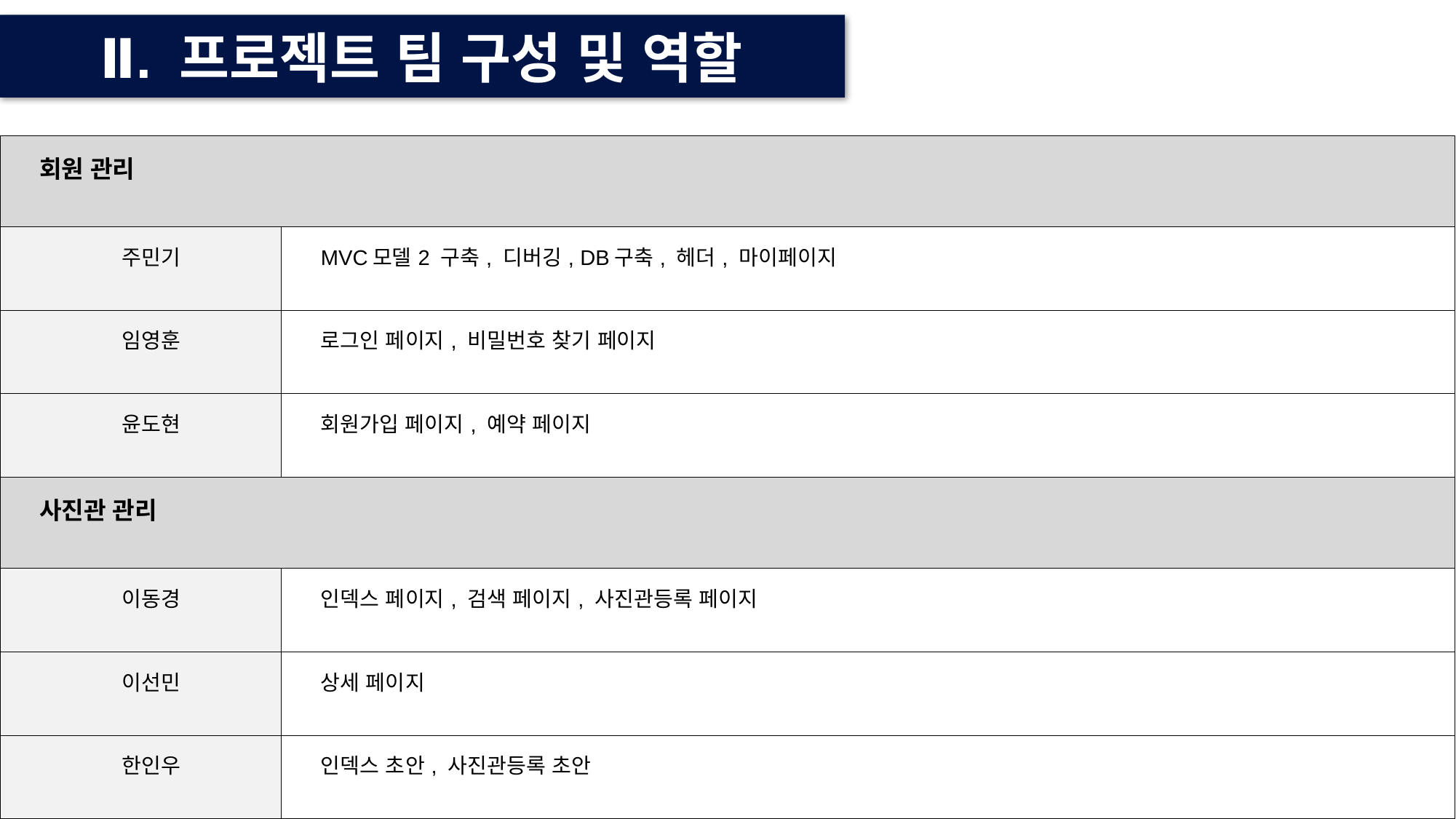

Ⅱ. 프로젝트 팀 구성 및 역할
| 회원 관리 |  |
| --- | --- |
| 주민기 | MVC모델2 구축, 디버깅, DB구축, 헤더, 마이페이지 |
| 임영훈 | 로그인 페이지, 비밀번호 찾기 페이지 |
| 윤도현 | 회원가입 페이지, 예약 페이지 |
| 사진관 관리 |  |
| 이동경 | 인덱스 페이지, 검색 페이지, 사진관등록 페이지 |
| 이선민 | 상세 페이지 |
| 한인우 | 인덱스 초안, 사진관등록 초안 |